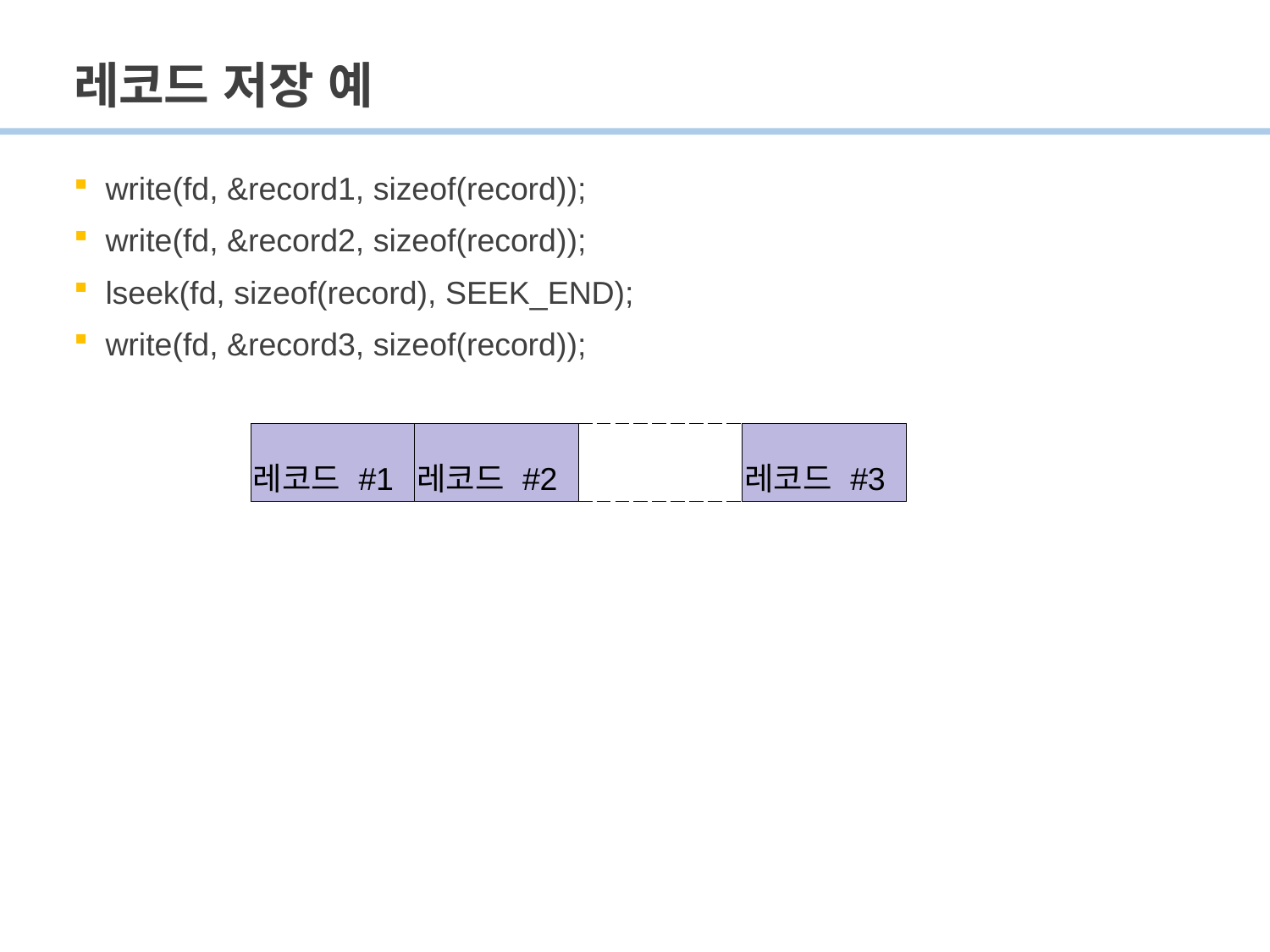

# 레코드 저장 예
write(fd, &record1, sizeof(record));
write(fd, &record2, sizeof(record));
lseek(fd, sizeof(record), SEEK_END);
write(fd, &record3, sizeof(record));

| 레코드 #1 | 레코드 #2 |  | 레코드 #3 |
| --- | --- | --- | --- |